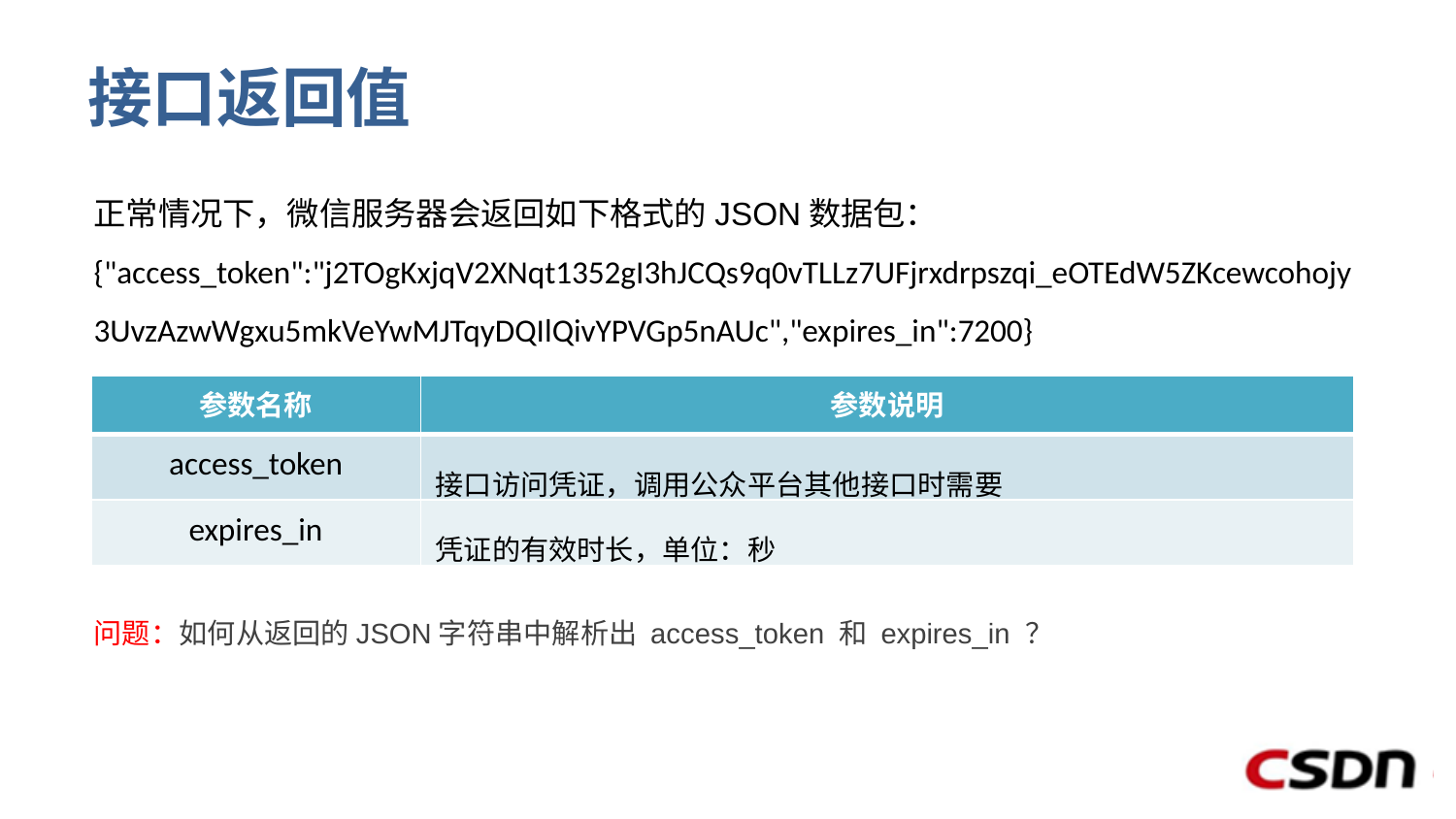

# 接口返回值
正常情况下，微信服务器会返回如下格式的JSON数据包：
{"access_token":"j2TOgKxjqV2XNqt1352gI3hJCQs9q0vTLLz7UFjrxdrpszqi_eOTEdW5ZKcewcohojy3UvzAzwWgxu5mkVeYwMJTqyDQIlQivYPVGp5nAUc","expires_in":7200}
| 参数名称 | 参数说明 |
| --- | --- |
| access\_token | 接口访问凭证，调用公众平台其他接口时需要 |
| expires\_in | 凭证的有效时长，单位：秒 |
问题：如何从返回的JSON字符串中解析出 access_token 和 expires_in ？